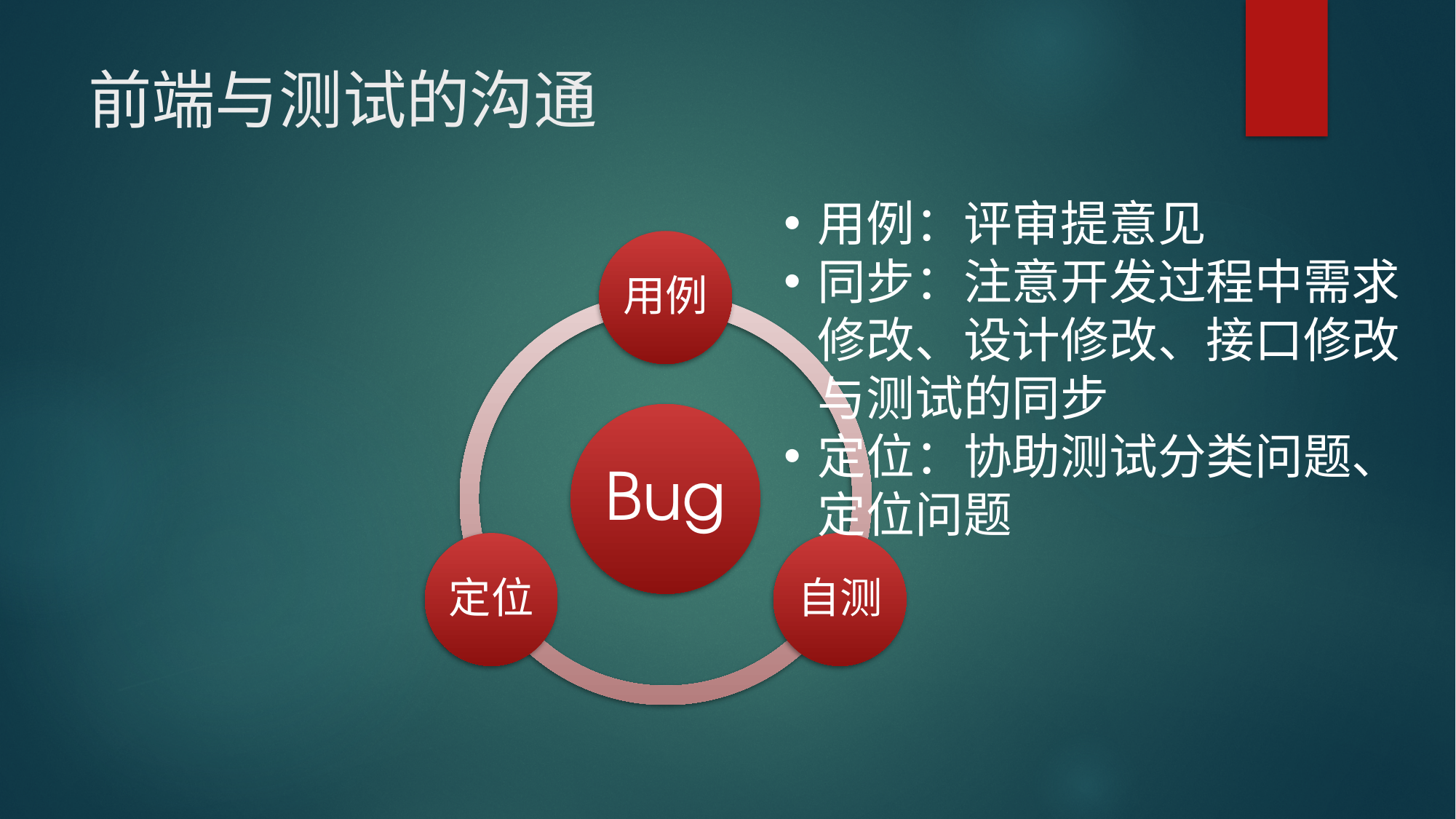

# 前端与测试的沟通
用例：评审提意见
同步：注意开发过程中需求修改、设计修改、接口修改与测试的同步
定位：协助测试分类问题、定位问题

Bug
用例
自测
定位